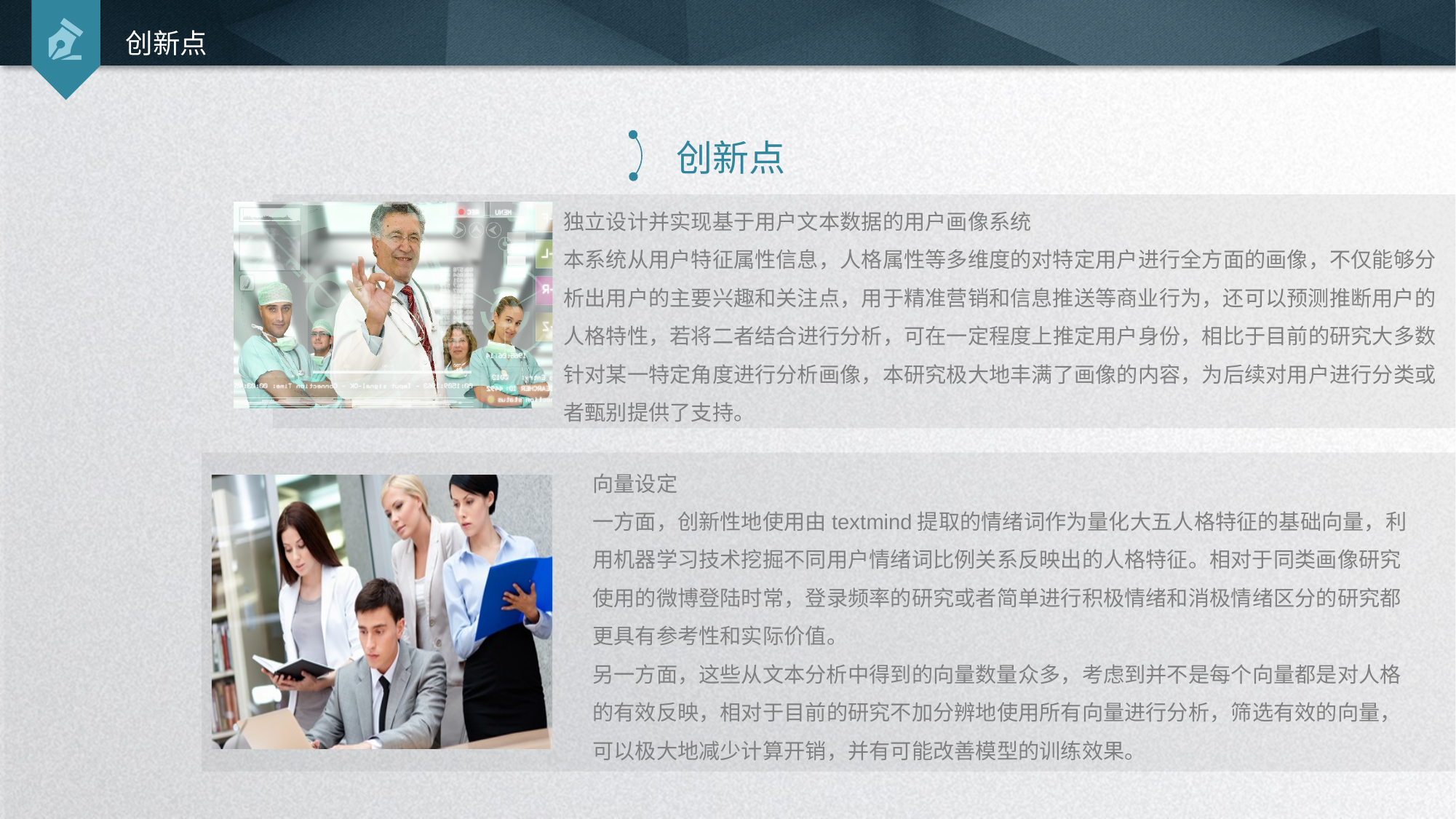

创新点

创新点
独立设计并实现基于用户文本数据的用户画像系统
本系统从用户特征属性信息，人格属性等多维度的对特定用户进行全方面的画像，不仅能够分析出用户的主要兴趣和关注点，用于精准营销和信息推送等商业行为，还可以预测推断用户的人格特性，若将二者结合进行分析，可在一定程度上推定用户身份，相比于目前的研究大多数针对某一特定角度进行分析画像，本研究极大地丰满了画像的内容，为后续对用户进行分类或者甄别提供了支持。

向量设定
一方面，创新性地使用由textmind提取的情绪词作为量化大五人格特征的基础向量，利用机器学习技术挖掘不同用户情绪词比例关系反映出的人格特征。相对于同类画像研究使用的微博登陆时常，登录频率的研究或者简单进行积极情绪和消极情绪区分的研究都更具有参考性和实际价值。
另一方面，这些从文本分析中得到的向量数量众多，考虑到并不是每个向量都是对人格的有效反映，相对于目前的研究不加分辨地使用所有向量进行分析，筛选有效的向量，可以极大地减少计算开销，并有可能改善模型的训练效果。

延时符